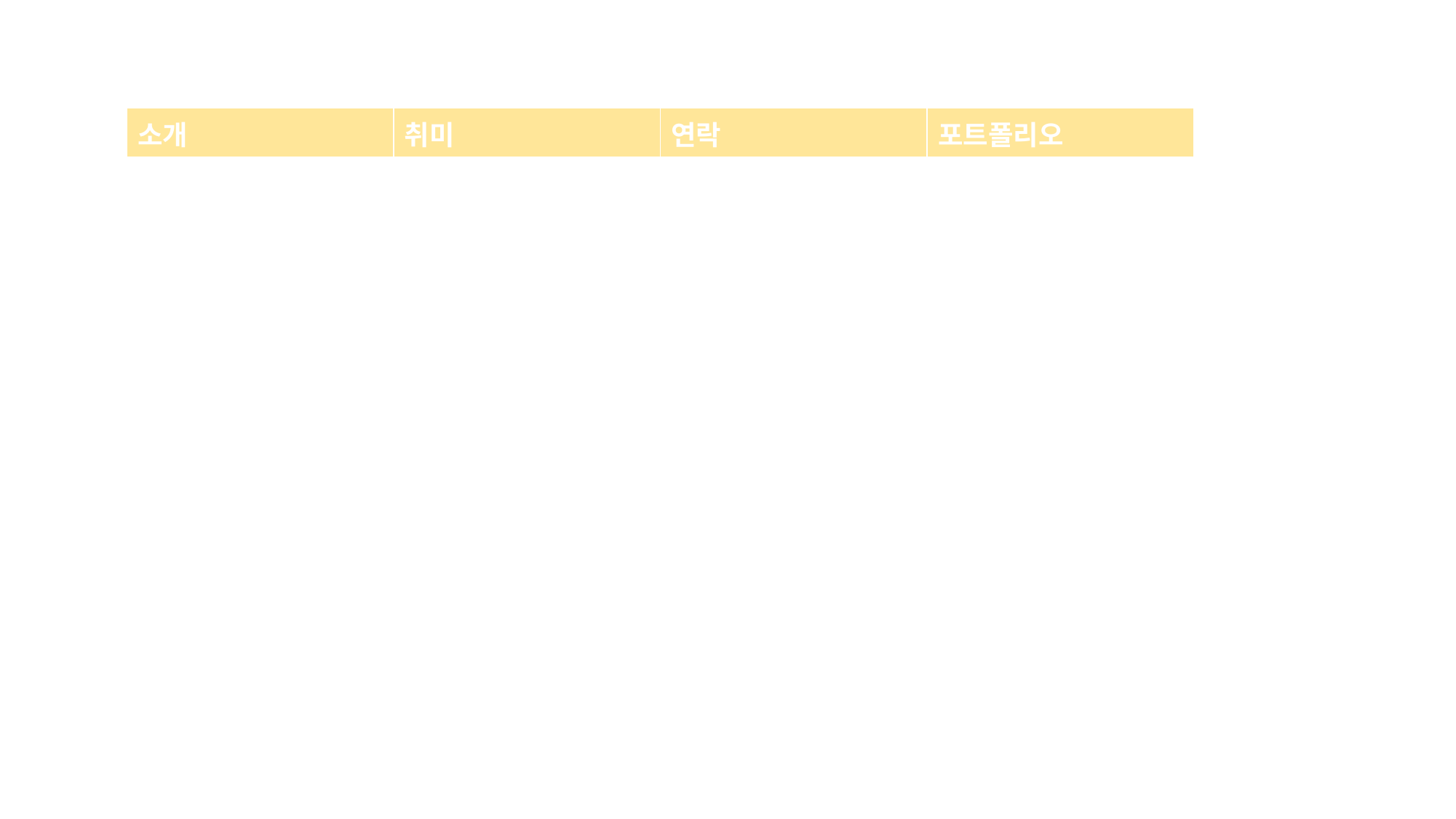

| 소개 | 취미 | 연락 | 포트폴리오 |
| --- | --- | --- | --- |